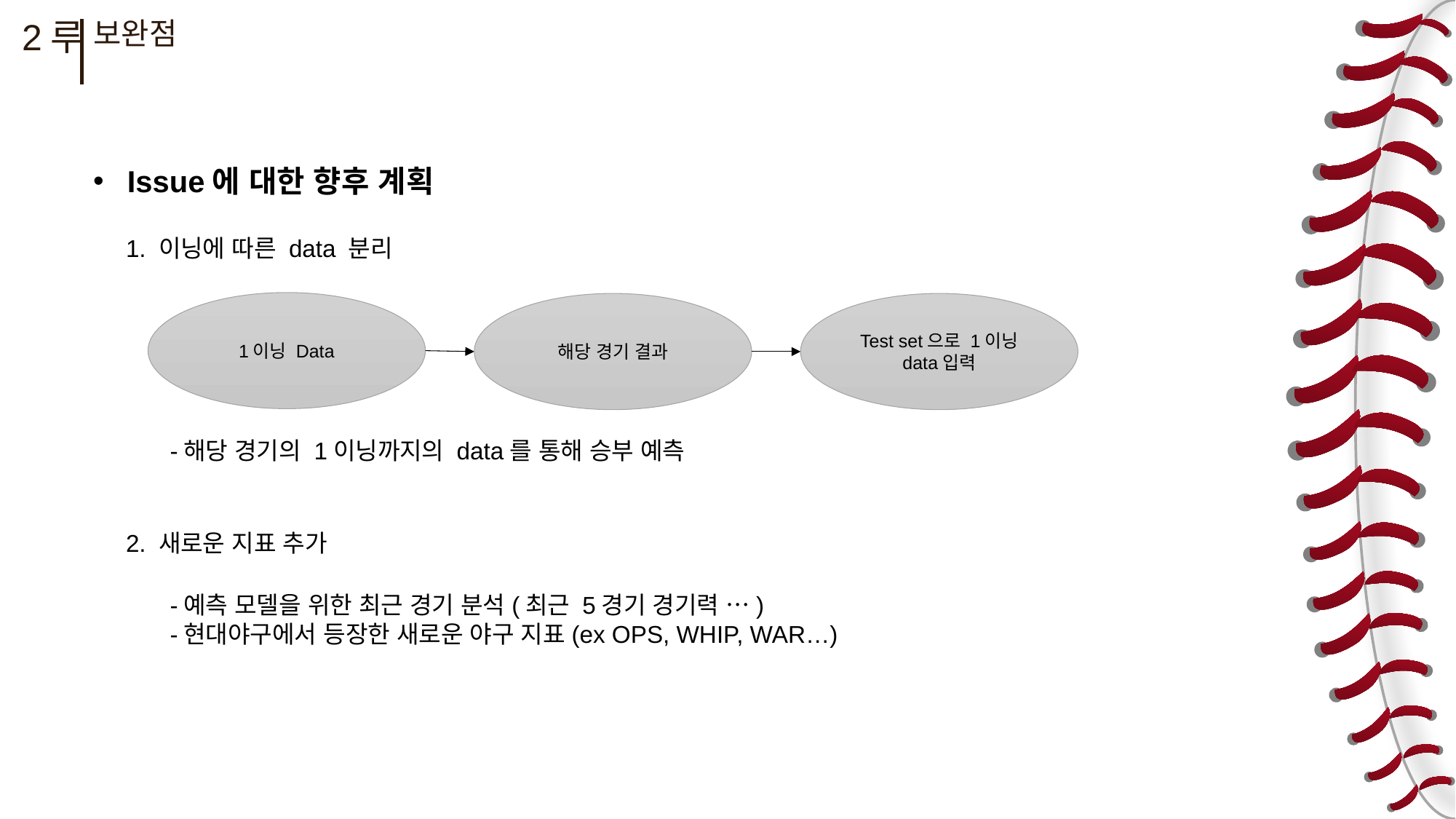

2루
보완점
Issue에 대한 향후 계획
1. 이닝에 따른 data 분리
1이닝 Data
해당 경기 결과
Test set으로 1이닝 data입력
-해당 경기의 1이닝까지의 data를 통해 승부 예측
2. 새로운 지표 추가
-예측 모델을 위한 최근 경기 분석(최근 5경기 경기력 …)
-현대야구에서 등장한 새로운 야구 지표(ex OPS, WHIP, WAR…)